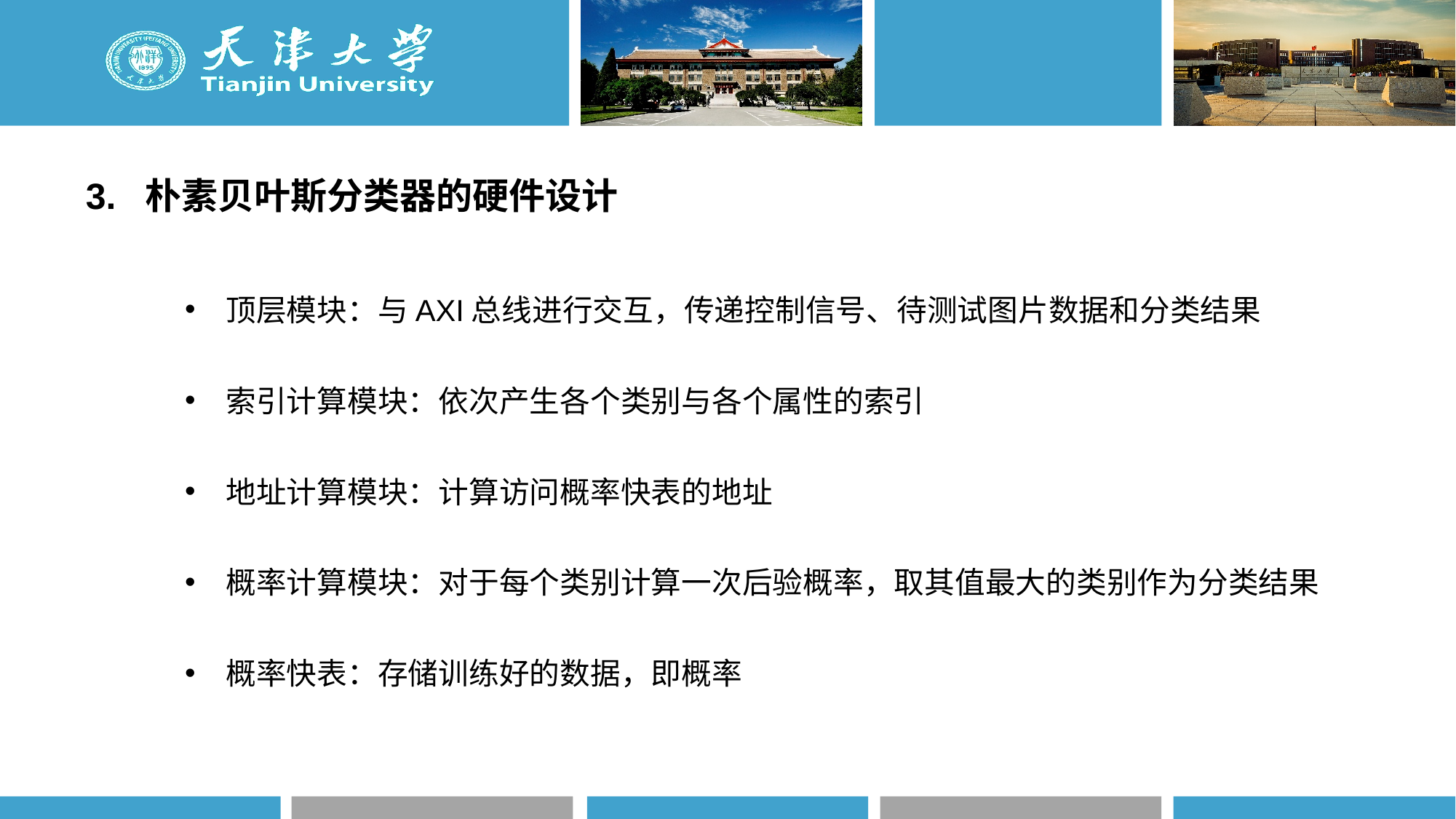

3.  朴素贝叶斯分类器的硬件设计
顶层模块：与AXI总线进行交互，传递控制信号、待测试图片数据和分类结果

索引计算模块：依次产生各个类别与各个属性的索引

地址计算模块：计算访问概率快表的地址

概率计算模块：对于每个类别计算一次后验概率，取其值最大的类别作为分类结果

概率快表：存储训练好的数据，即概率